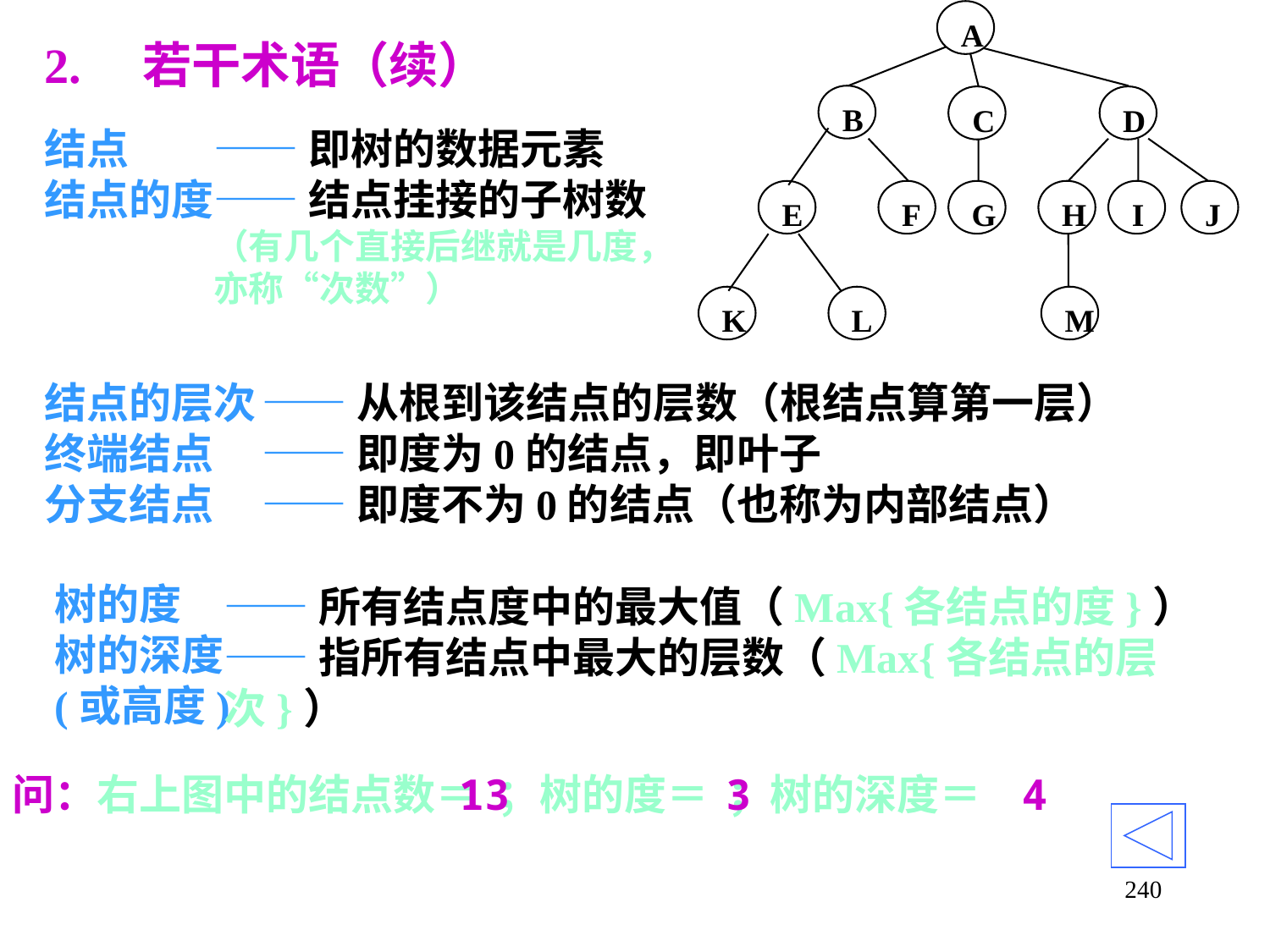

A

B

C

D

E

F

G

H

I

J

K

L

M
# 2.    若干术语（续）
结点
结点的度

结点的层次
终端结点
分支结点
——即树的数据元素
——结点挂接的子树数
（有几个直接后继就是几度，亦称“次数”）
——从根到该结点的层数（根结点算第一层）
——即度为0的结点，即叶子
——即度不为0的结点（也称为内部结点）
树的度
树的深度
(或高度)
——所有结点度中的最大值（Max{各结点的度}）
——指所有结点中最大的层数（Max{各结点的层次}）
问：右上图中的结点数＝  ；树的度＝  ；树的深度＝
13
3
4

240